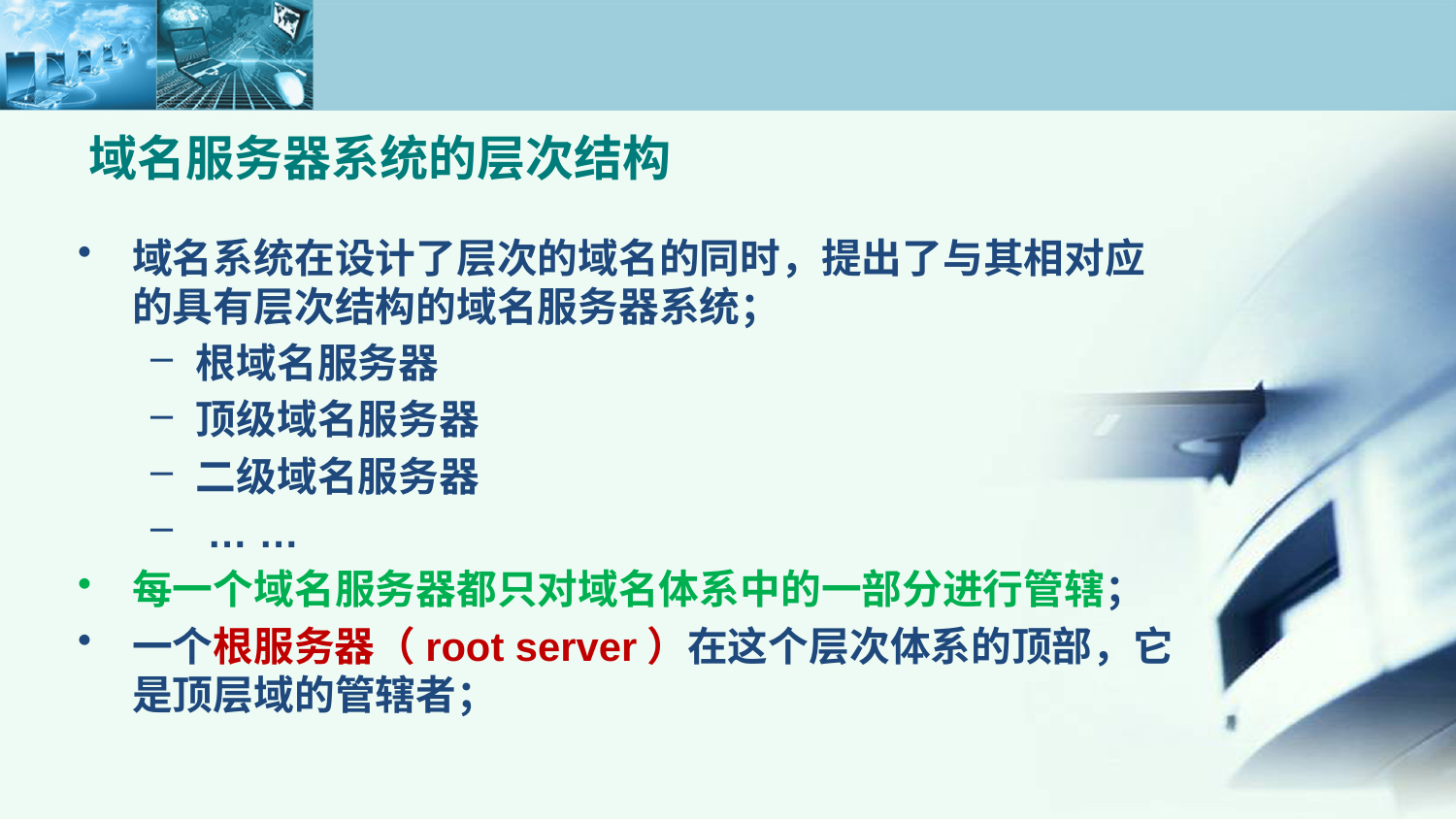

# 域名服务器系统的层次结构
域名系统在设计了层次的域名的同时，提出了与其相对应的具有层次结构的域名服务器系统；
根域名服务器
顶级域名服务器
二级域名服务器
 … …
每一个域名服务器都只对域名体系中的一部分进行管辖；
一个根服务器（root server）在这个层次体系的顶部，它是顶层域的管辖者；